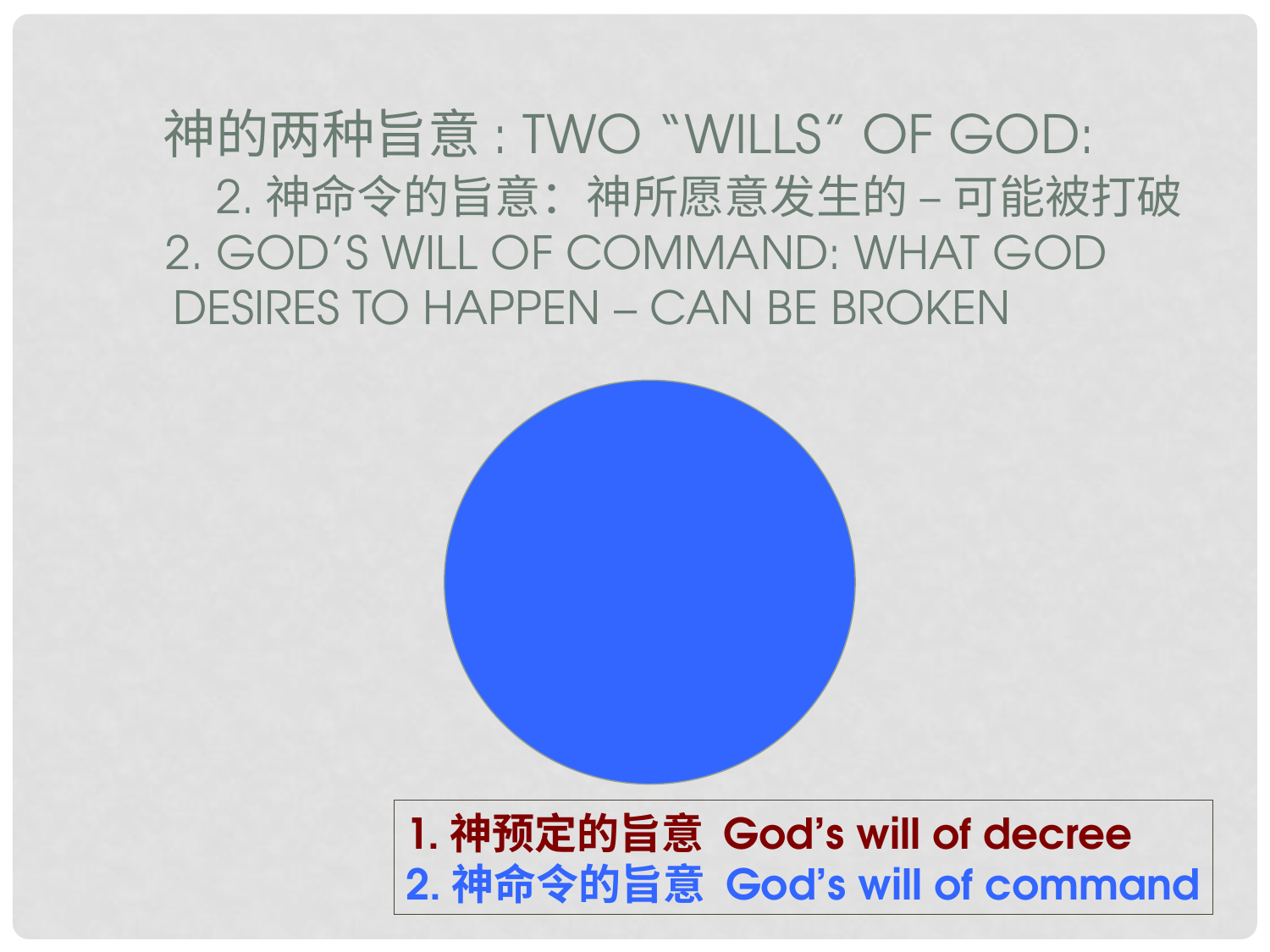

神的两种旨意: Two “wills” of God:
	2.神命令的旨意：神所愿意发生的 – 可能被打破
2. God’s will of command: what God desires to happen – can be broken

1.神预定的旨意 God’s will of decree
2.神命令的旨意 God’s will of command